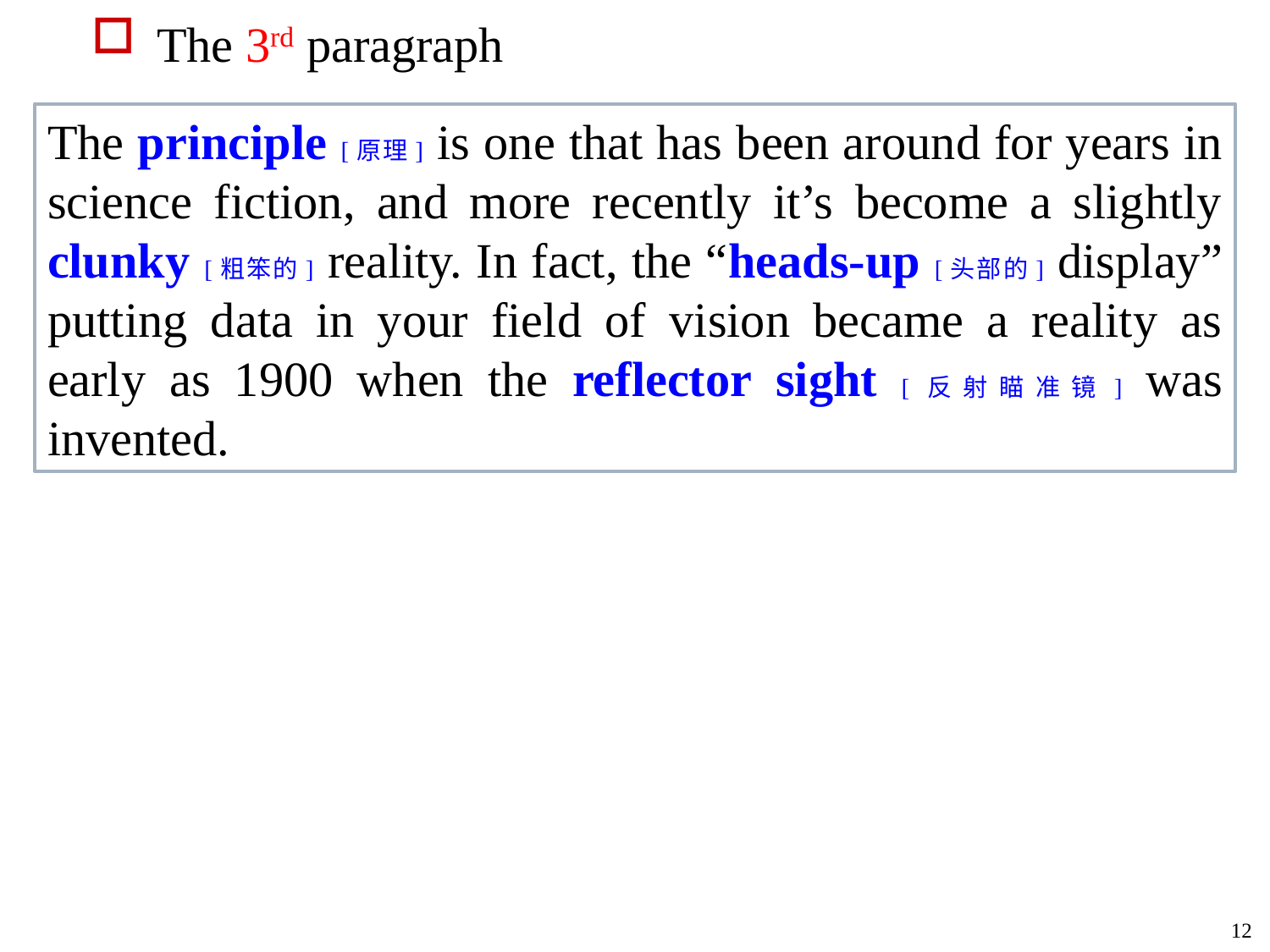

The 3rd paragraph
The principle [原理] is one that has been around for years in science fiction, and more recently it’s become a slightly clunky [粗笨的] reality. In fact, the “heads-up [头部的] display” putting data in your field of vision became a reality as early as 1900 when the reflector sight [反射瞄准镜] was invented.
12